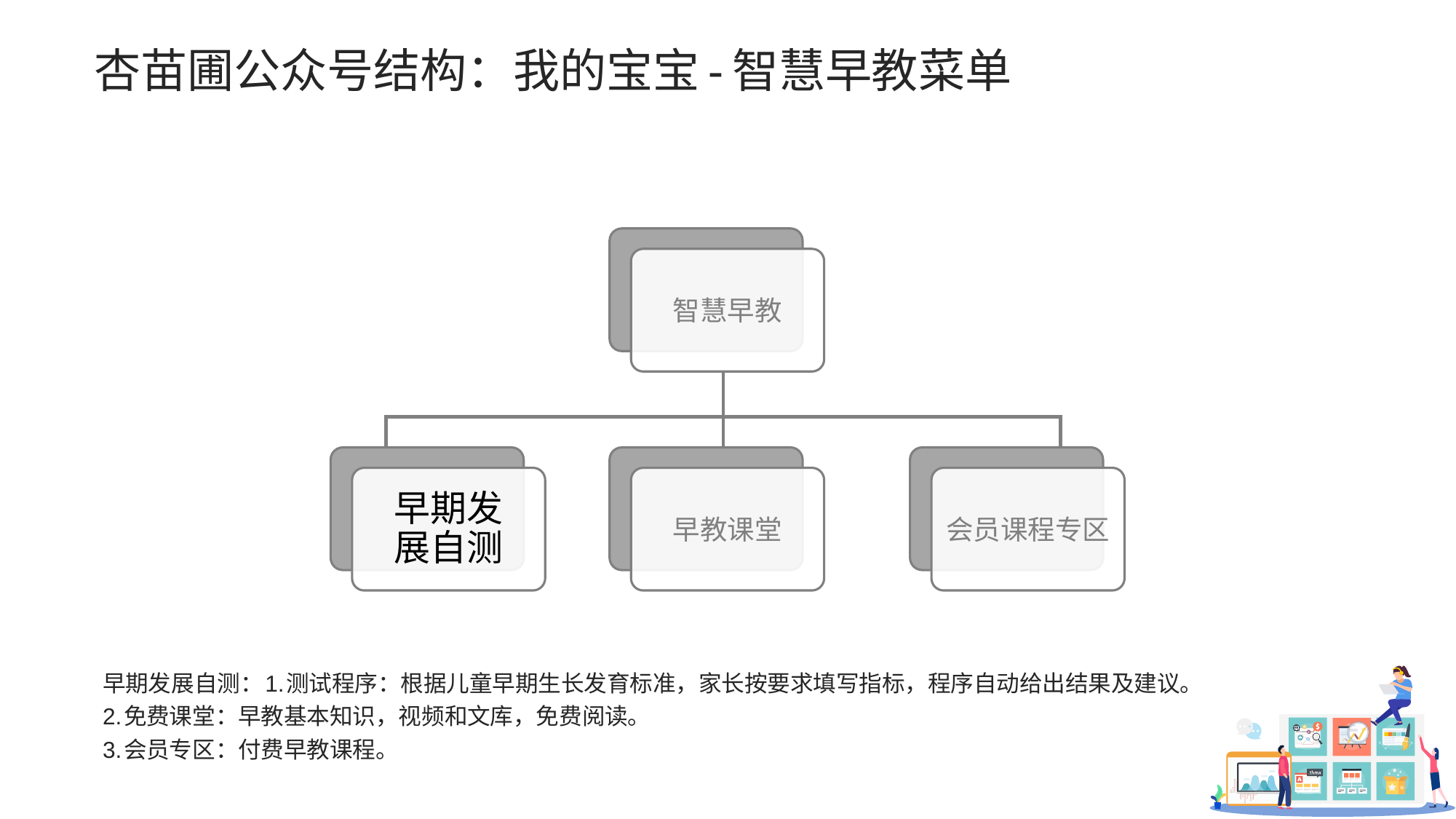

# 杏苗圃公众号结构：我的宝宝-智慧早教菜单

智慧早教

早期发展自测

早教课堂
会员课程专区
早期发展自测：1.测试程序：根据儿童早期生长发育标准，家长按要求填写指标，程序自动给出结果及建议。
2.免费课堂：早教基本知识，视频和文库，免费阅读。
3.会员专区：付费早教课程。